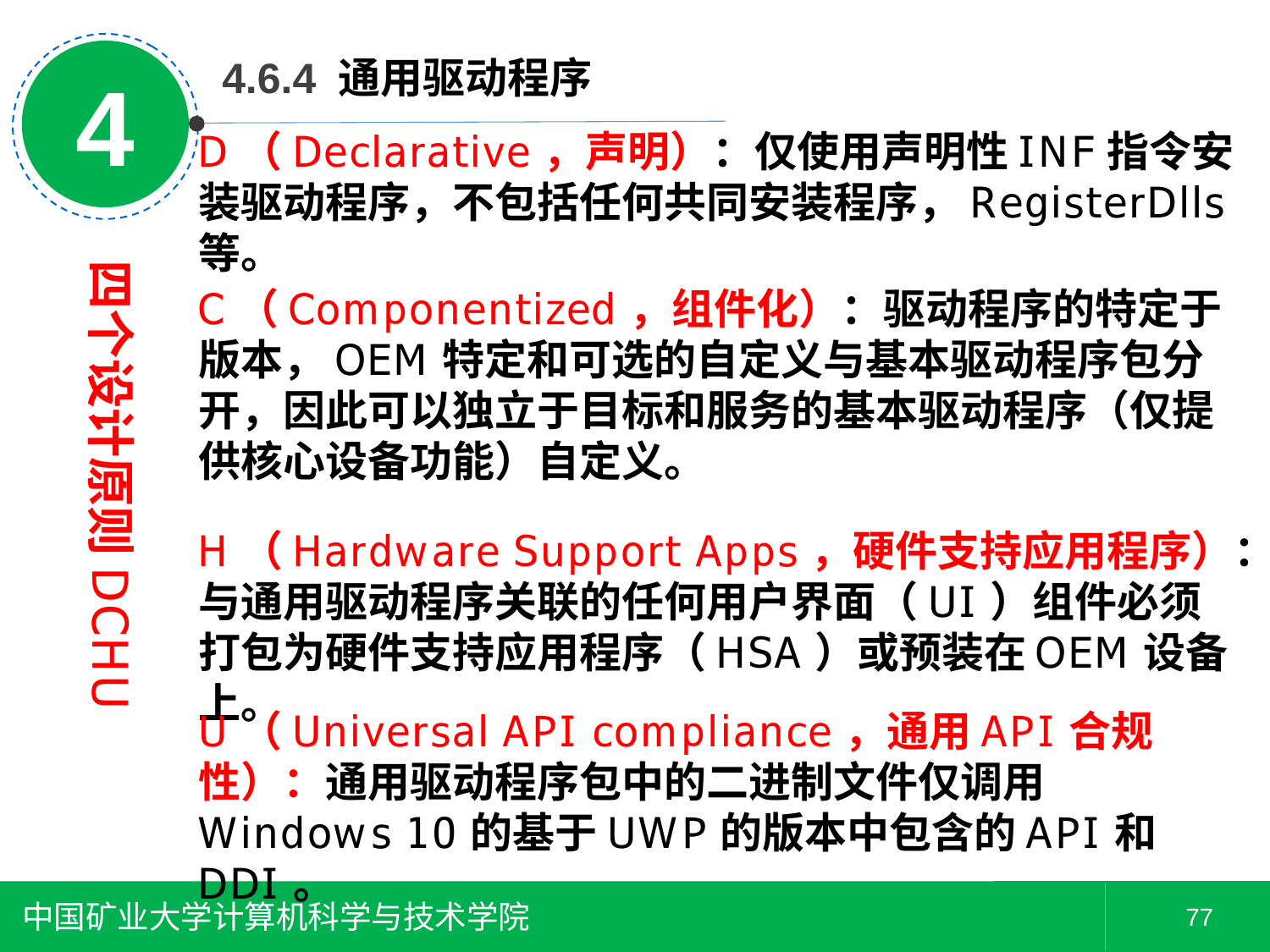

4
  4.6.4 通用驱动程序

D（Declarative，声明）：仅使用声明性INF指令安装驱动程序，不包括任何共同安装程序，RegisterDlls等。
四个设计原则DCHU
C（Componentized，组件化）：驱动程序的特定于版本，OEM特定和可选的自定义与基本驱动程序包分开，因此可以独立于目标和服务的基本驱动程序（仅提供核心设备功能）自定义。
H（Hardware Support Apps，硬件支持应用程序）：与通用驱动程序关联的任何用户界面（UI）组件必须打包为硬件支持应用程序（HSA）或预装在OEM设备上。
U（Universal API compliance，通用API合规性）：通用驱动程序包中的二进制文件仅调用Windows 10的基于UWP的版本中包含的API和DDI。